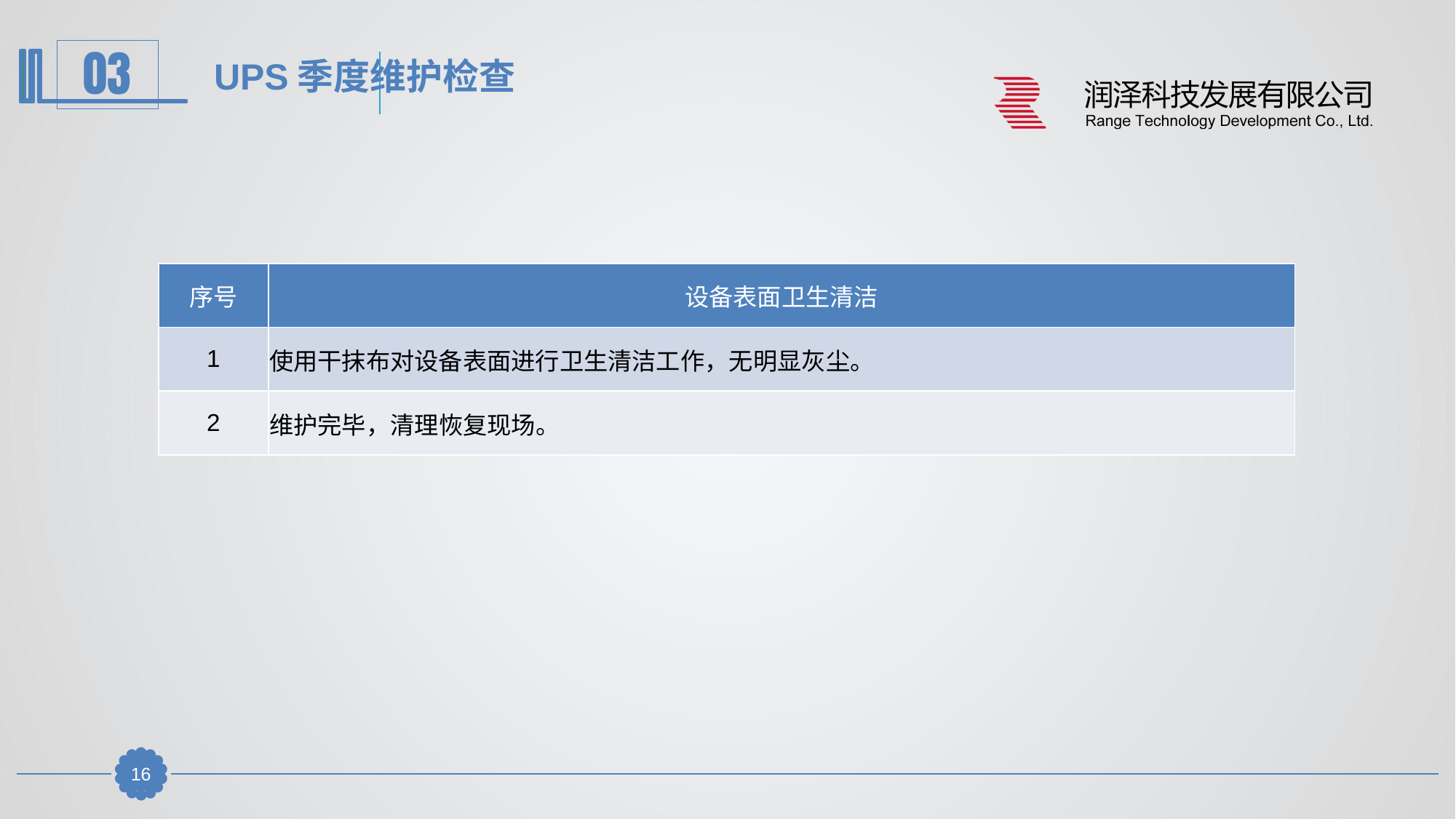

UPS季度维护检查
| 序号 | 设备表面卫生清洁 |
| --- | --- |
| 1 | 使用干抹布对设备表面进行卫生清洁工作，无明显灰尘。 |
| 2 | 维护完毕，清理恢复现场。 |
16